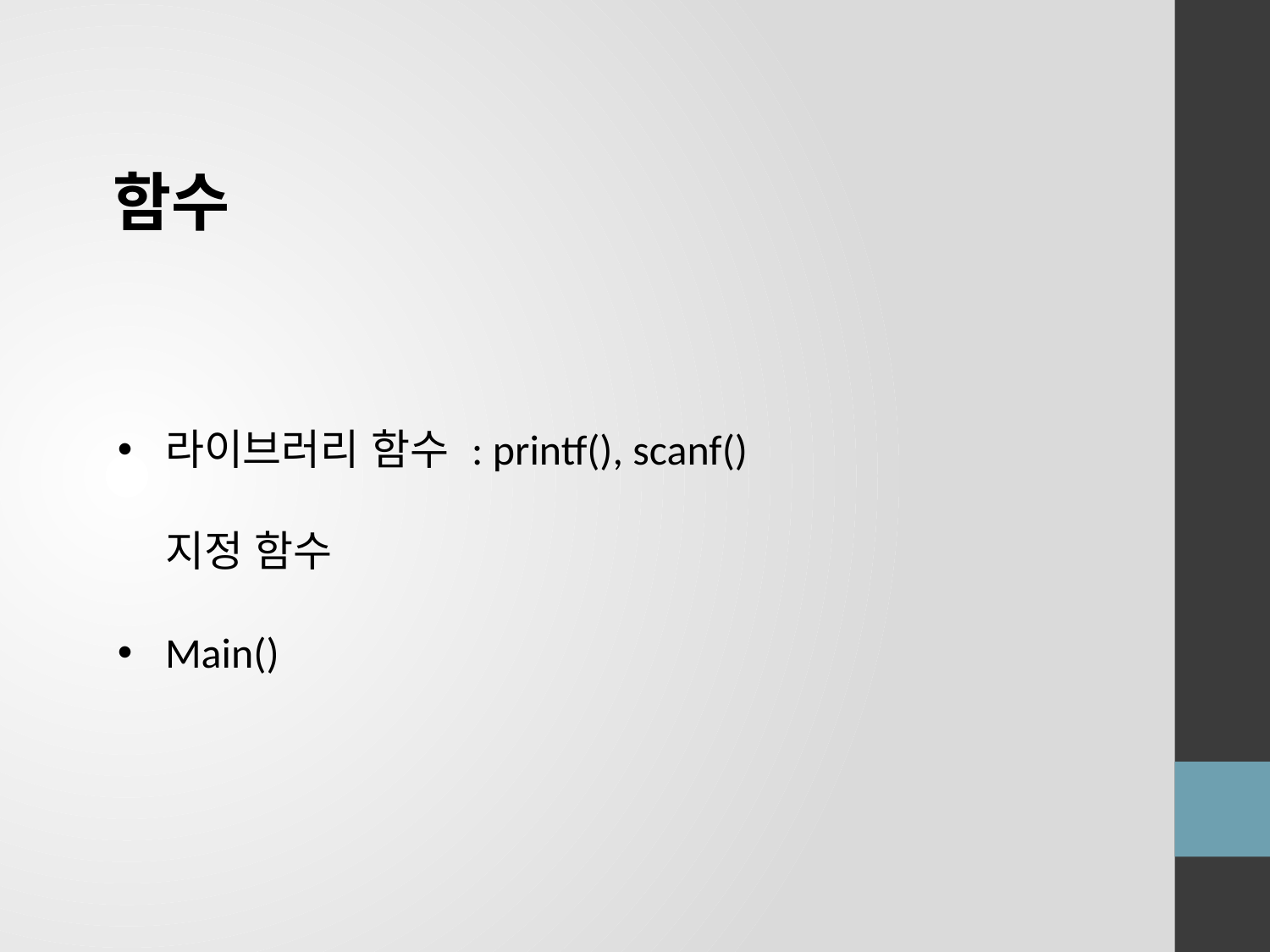

함수
라이브러리 함수 : printf(), scanf() 지정 함수
Main()